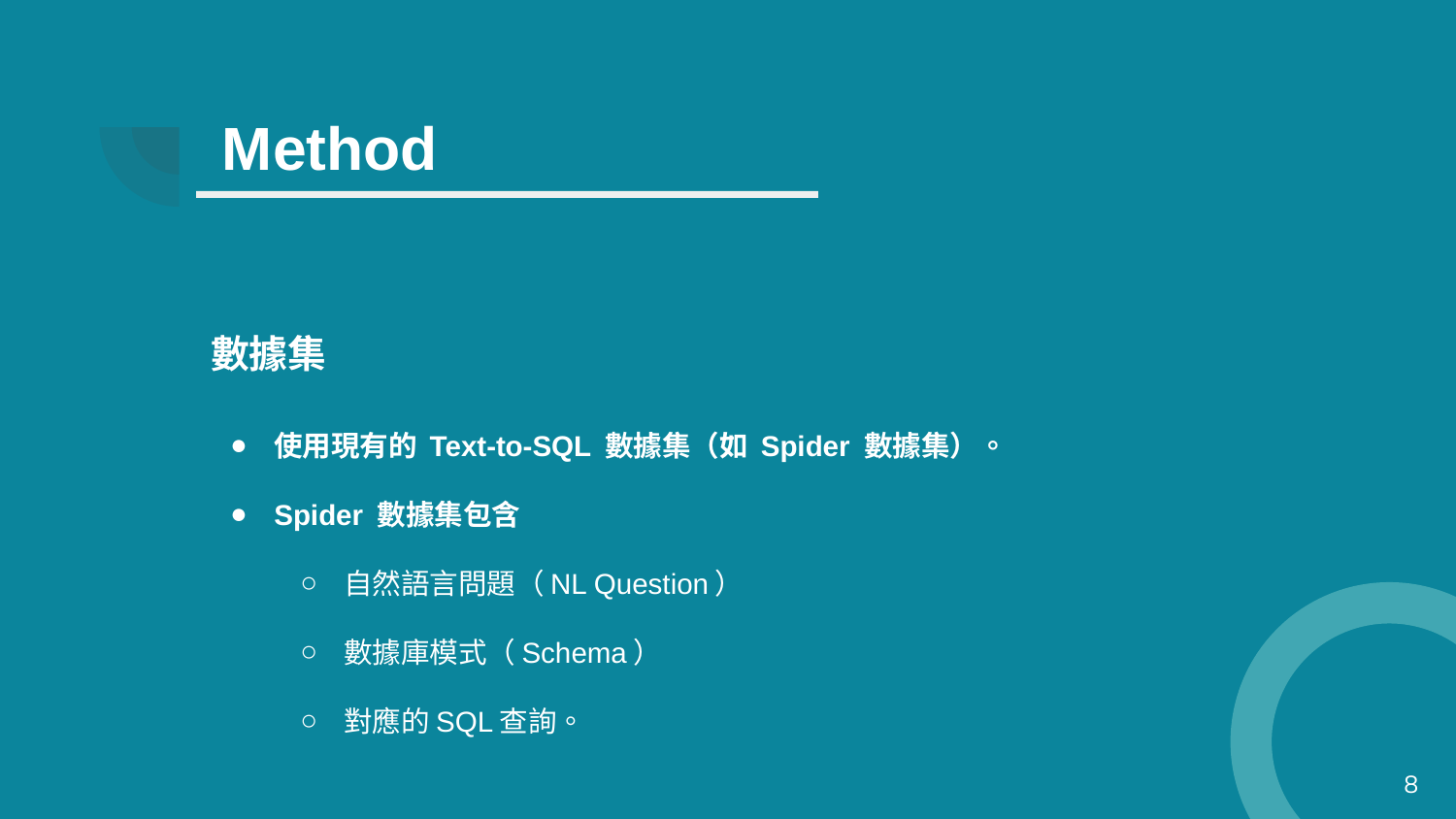

# Method

數據集
使用現有的 Text-to-SQL 數據集（如 Spider 數據集）。
Spider 數據集包含
自然語言問題（NL Question）
數據庫模式（Schema）
對應的SQL查詢。

8